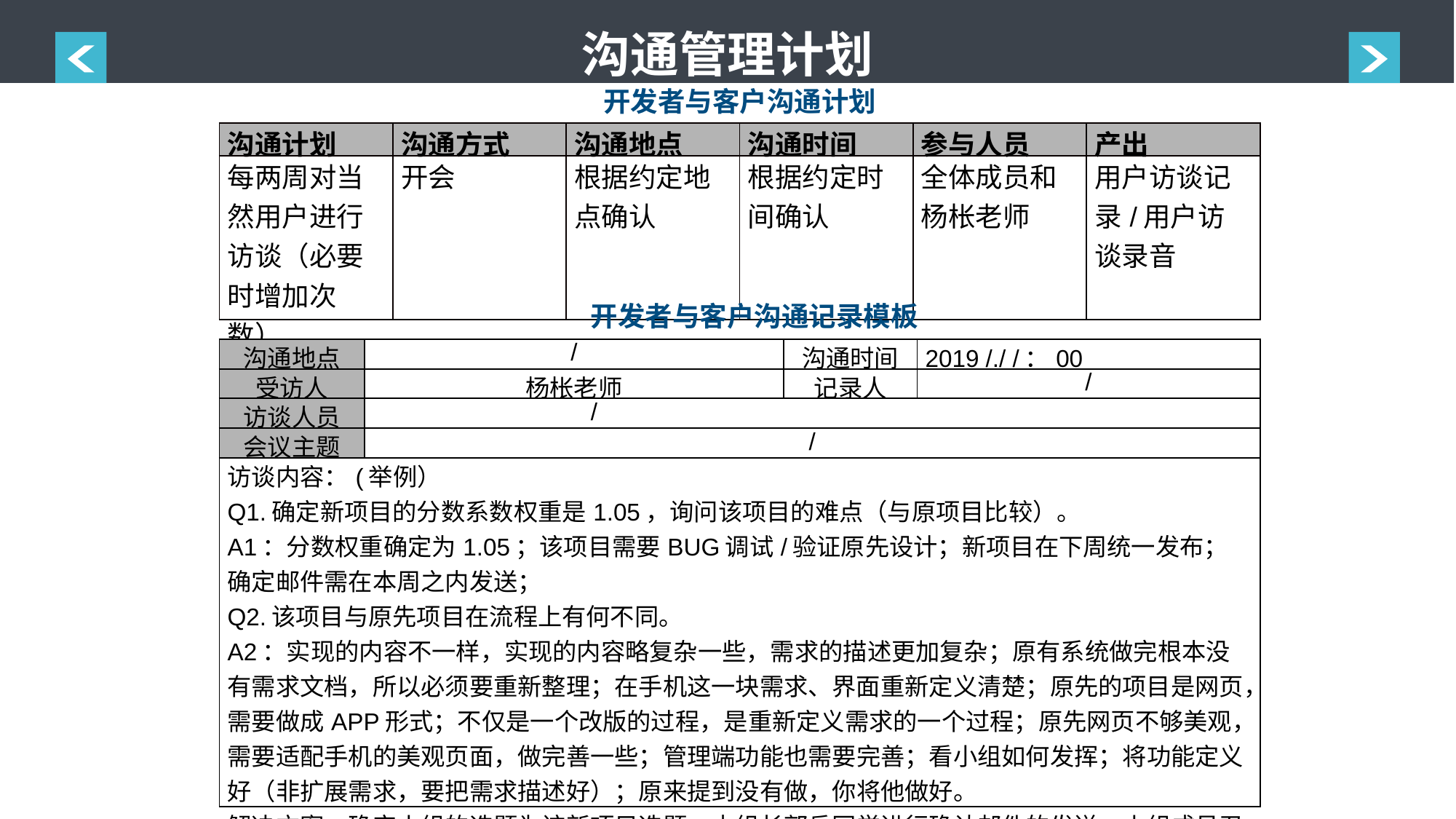

沟通管理计划

开发者与客户沟通计划
| 沟通计划 | 沟通方式 | 沟通地点 | 沟通时间 | 参与人员 | 产出 |
| --- | --- | --- | --- | --- | --- |
| 每两周对当然用户进行访谈（必要时增加次数） | 开会 | 根据约定地点确认 | 根据约定时间确认 | 全体成员和杨枨老师 | 用户访谈记录/用户访谈录音 |
开发者与客户沟通记录模板
| 沟通地点 | / | 沟通时间 | 2019 /./ /：00 |
| --- | --- | --- | --- |
| 受访人 | 杨枨老师 | 记录人 | / |
| 访谈人员 | / |  |  |
| 会议主题 | / |  |  |
| 访谈内容：(举例） Q1.确定新项目的分数系数权重是1.05，询问该项目的难点（与原项目比较）。 A1：分数权重确定为1.05；该项目需要BUG调试/验证原先设计；新项目在下周统一发布；确定邮件需在本周之内发送； Q2.该项目与原先项目在流程上有何不同。 A2：实现的内容不一样，实现的内容略复杂一些，需求的描述更加复杂；原有系统做完根本没有需求文档，所以必须要重新整理；在手机这一块需求、界面重新定义清楚；原先的项目是网页，需要做成APP形式；不仅是一个改版的过程，是重新定义需求的一个过程；原先网页不够美观，需要适配手机的美观页面，做完善一些；管理端功能也需要完善；看小组如何发挥；将功能定义好（非扩展需求，要把需求描述好）；原来提到没有做，你将他做好。 解决方案：确定小组的选题为该新项目选题，由组长郭岳同学进行确认邮件的发送；小组成员召开会议，将本次谈话的精神传达并做好项目的相关准备。 |  |  |  |